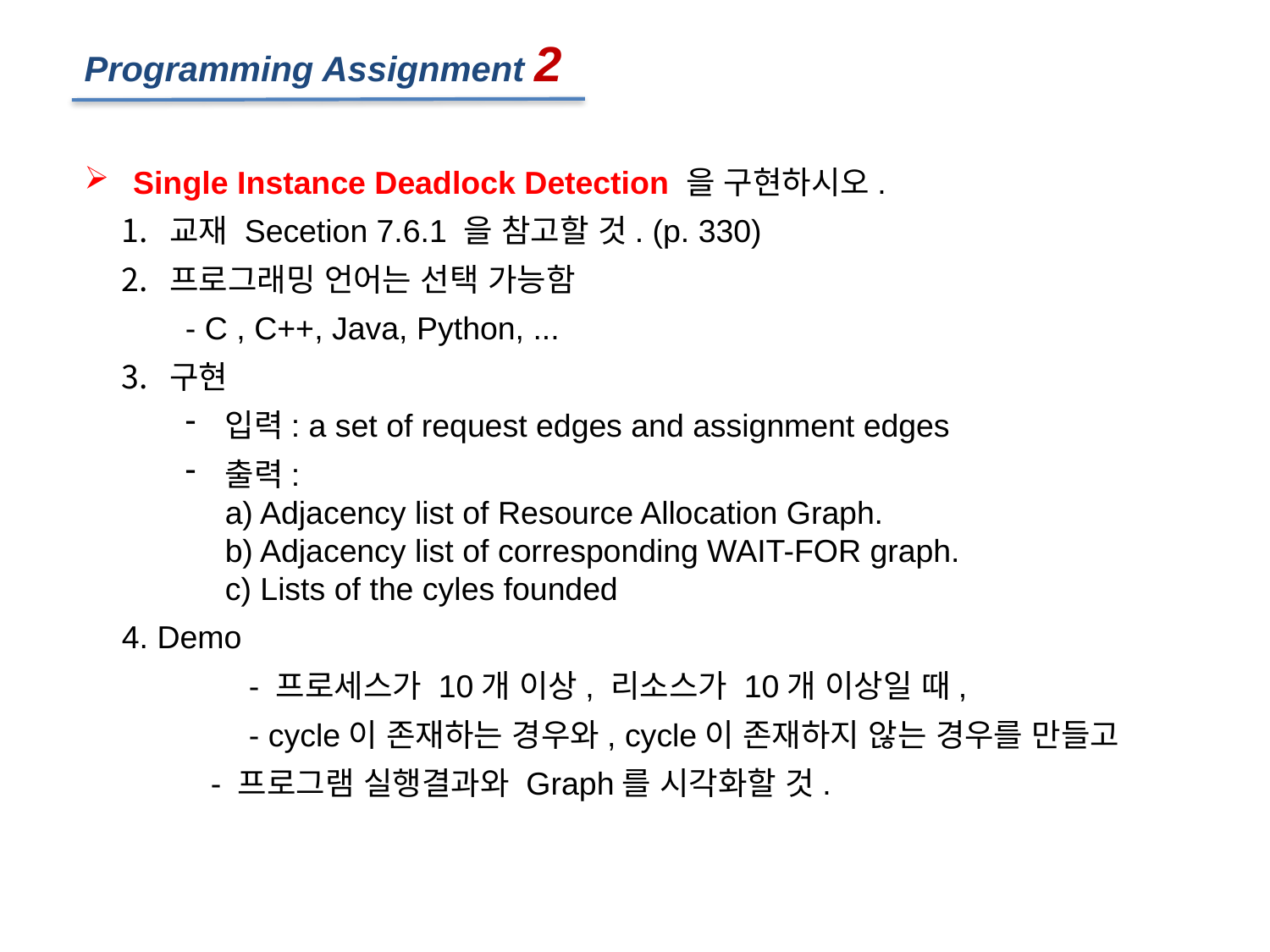

Programming Assignment 2
 Single Instance Deadlock Detection 을 구현하시오.
교재 Secetion 7.6.1 을 참고할 것. (p. 330)
프로그래밍 언어는 선택 가능함
- C , C++, Java, Python, ...
구현
입력: a set of request edges and assignment edges
출력:
a) Adjacency list of Resource Allocation Graph.
b) Adjacency list of corresponding WAIT-FOR graph.
c) Lists of the cyles founded
4. Demo
	- 프로세스가 10개 이상, 리소스가 10개 이상일 때,
	- cycle이 존재하는 경우와, cycle이 존재하지 않는 경우를 만들고
          - 프로그램 실행결과와 Graph를 시각화할 것.